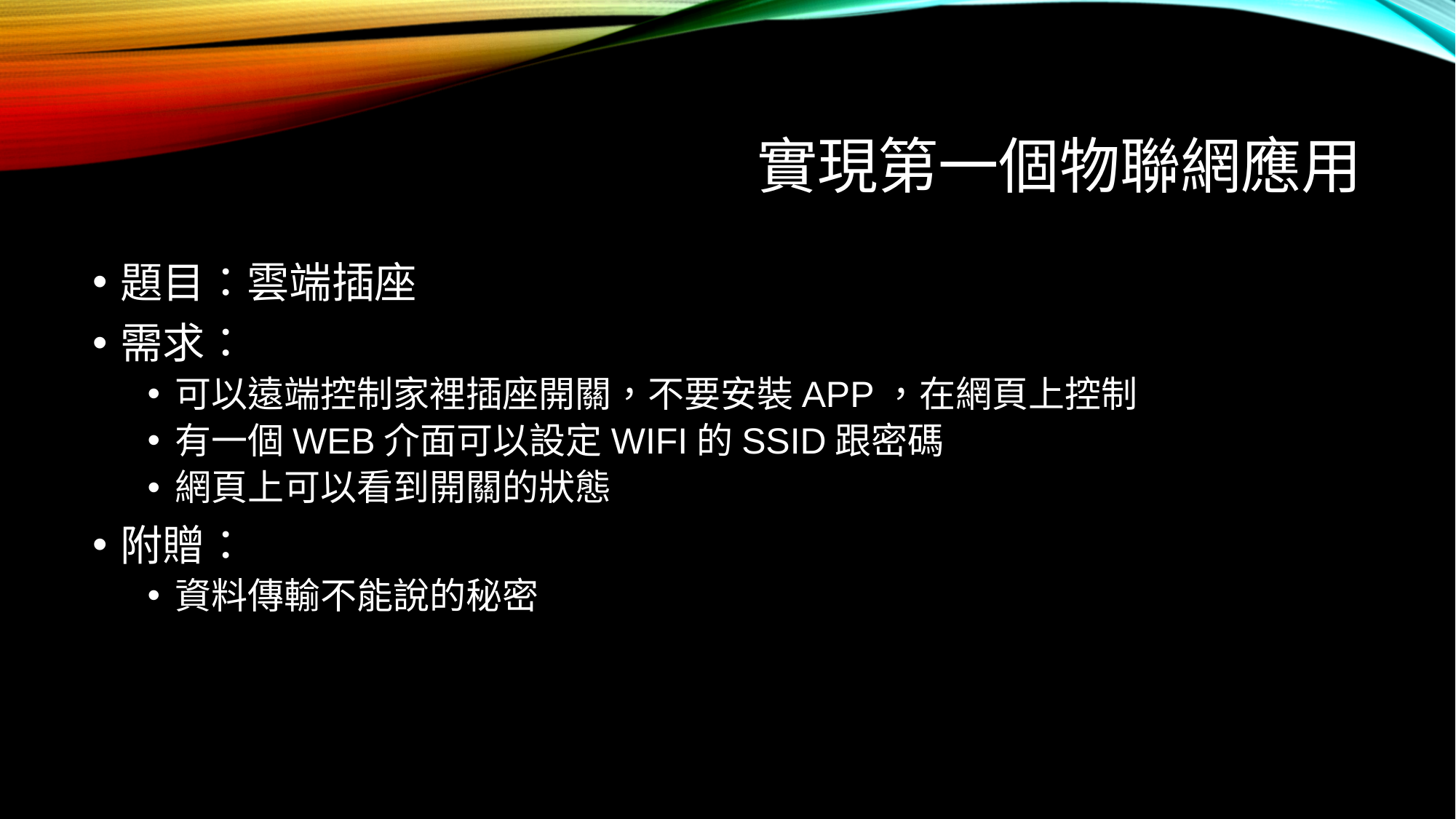

# 實現第一個物聯網應用
題目：雲端插座
需求：
可以遠端控制家裡插座開關，不要安裝APP，在網頁上控制
有一個WEB介面可以設定WIFI的SSID跟密碼
網頁上可以看到開關的狀態
附贈：
資料傳輸不能說的秘密